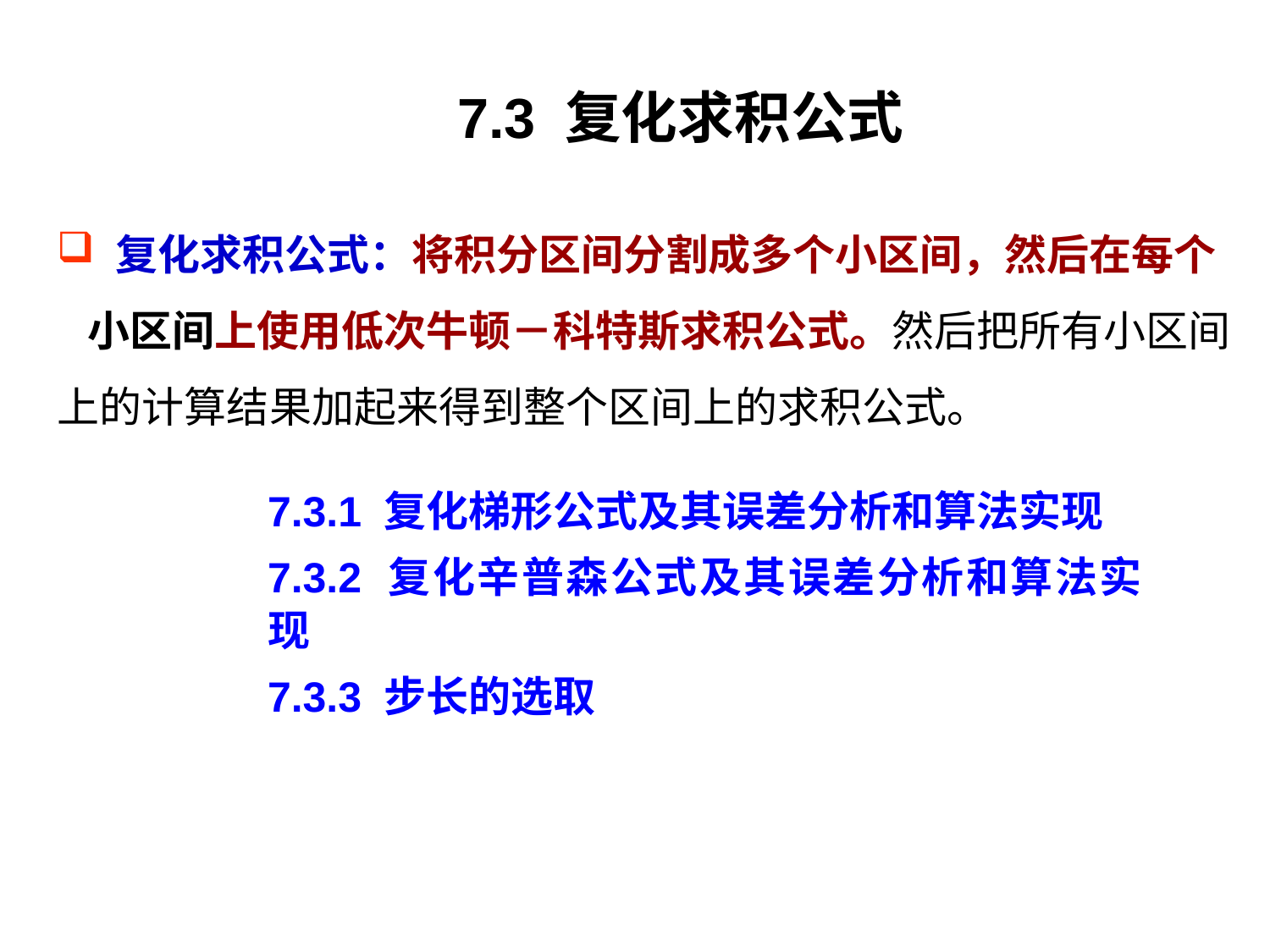

7.3 复化求积公式
 复化求积公式：将积分区间分割成多个小区间，然后在每个小区间上使用低次牛顿－科特斯求积公式。然后把所有小区间
上的计算结果加起来得到整个区间上的求积公式。
7.3.1 复化梯形公式及其误差分析和算法实现
7.3.2 复化辛普森公式及其误差分析和算法实现
7.3.3 步长的选取